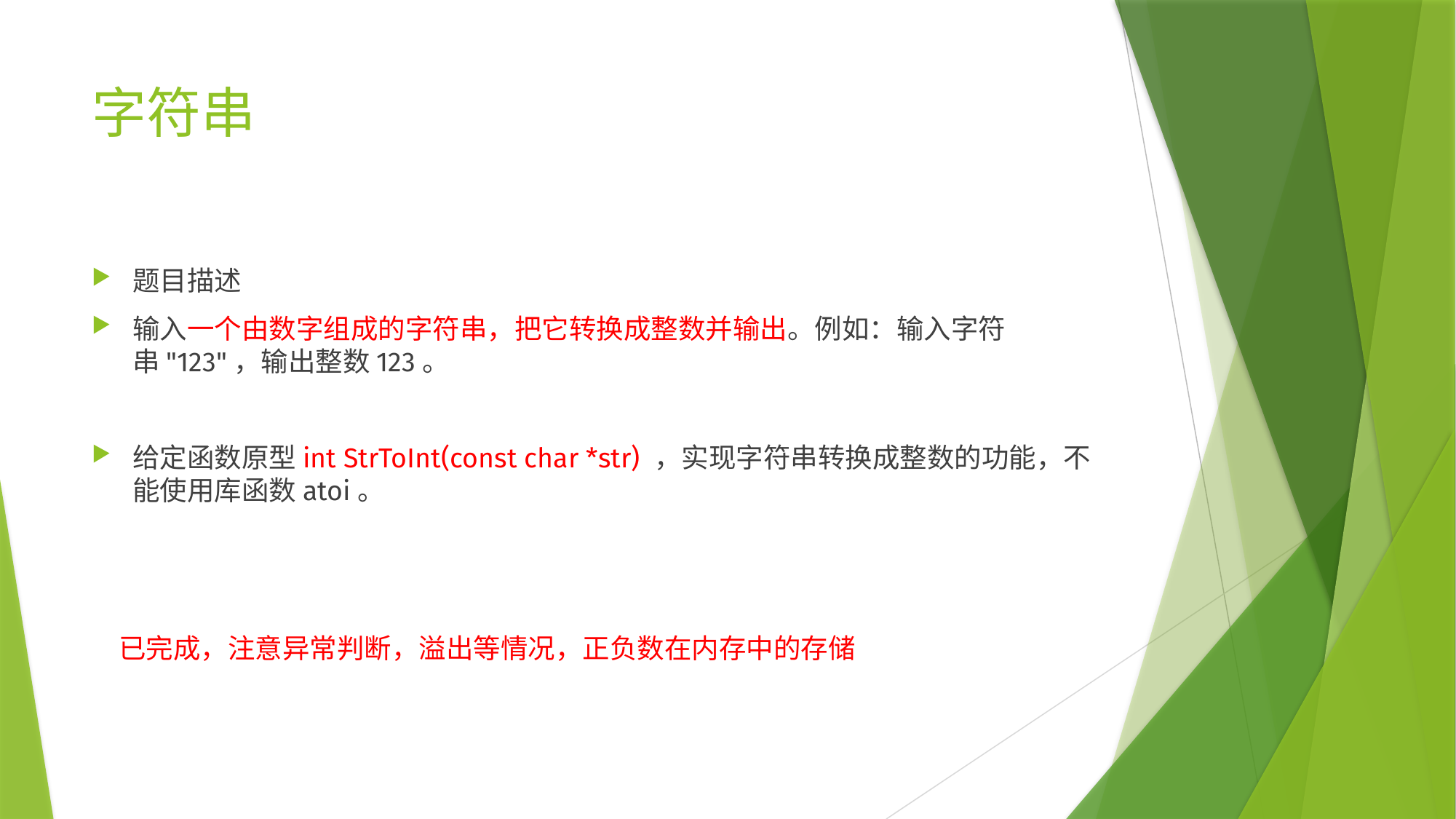

# 字符串
题目描述
输入一个由数字组成的字符串，把它转换成整数并输出。例如：输入字符串"123"，输出整数123。

给定函数原型int StrToInt(const char *str) ，实现字符串转换成整数的功能，不能使用库函数atoi。
已完成，注意异常判断，溢出等情况，正负数在内存中的存储